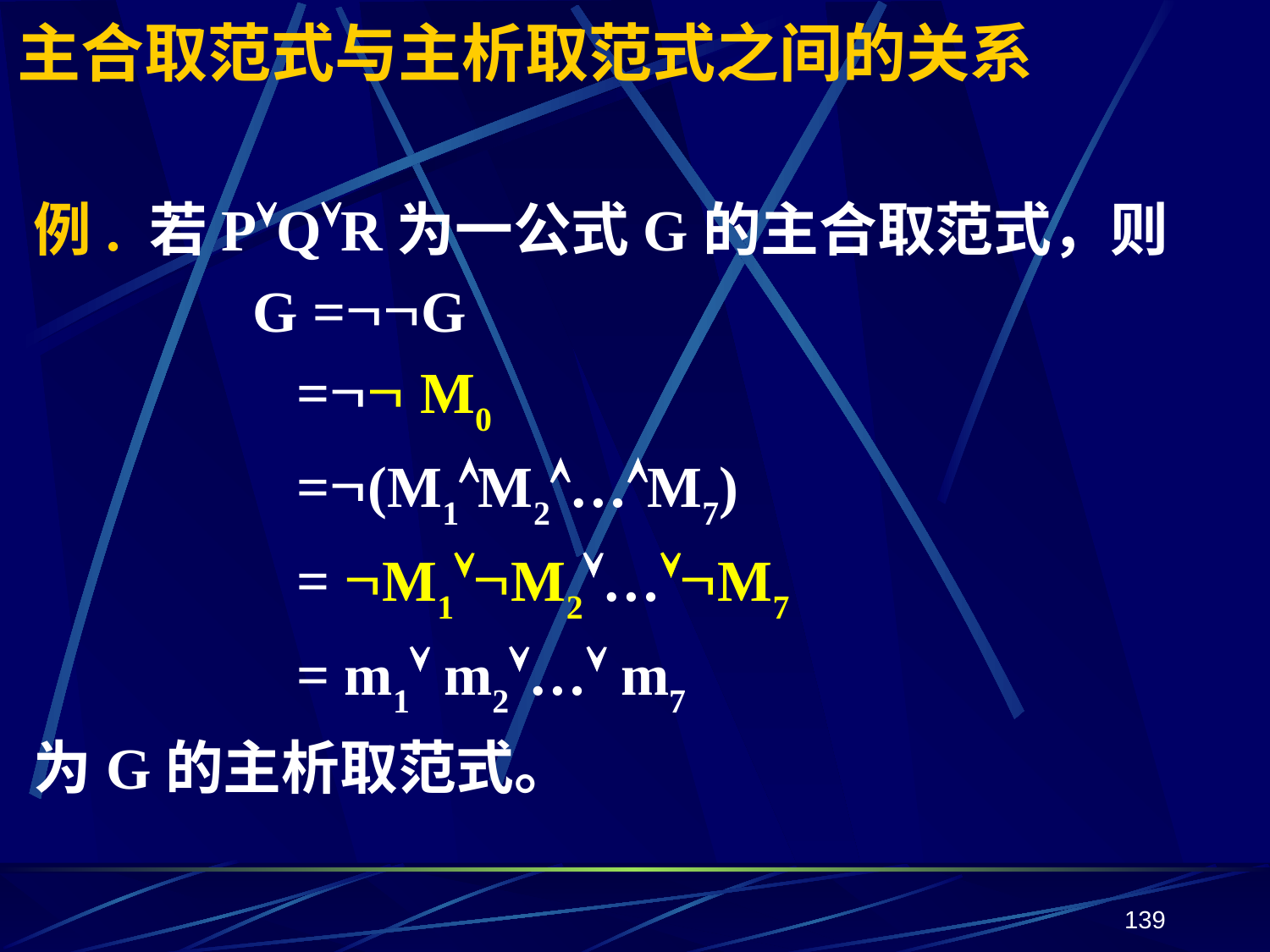

# 主合取范式与主析取范式之间的关系
例. 若P∨Q∨R为一公式G的主合取范式，则
               G =¬¬G
                  =¬¬ M0
                  =¬(M1∧M2∧…∧M7)
                  = ¬M1∨¬M2∨…∨¬M7
                  = m1∨ m2∨…∨ m7
为G的主析取范式。

139